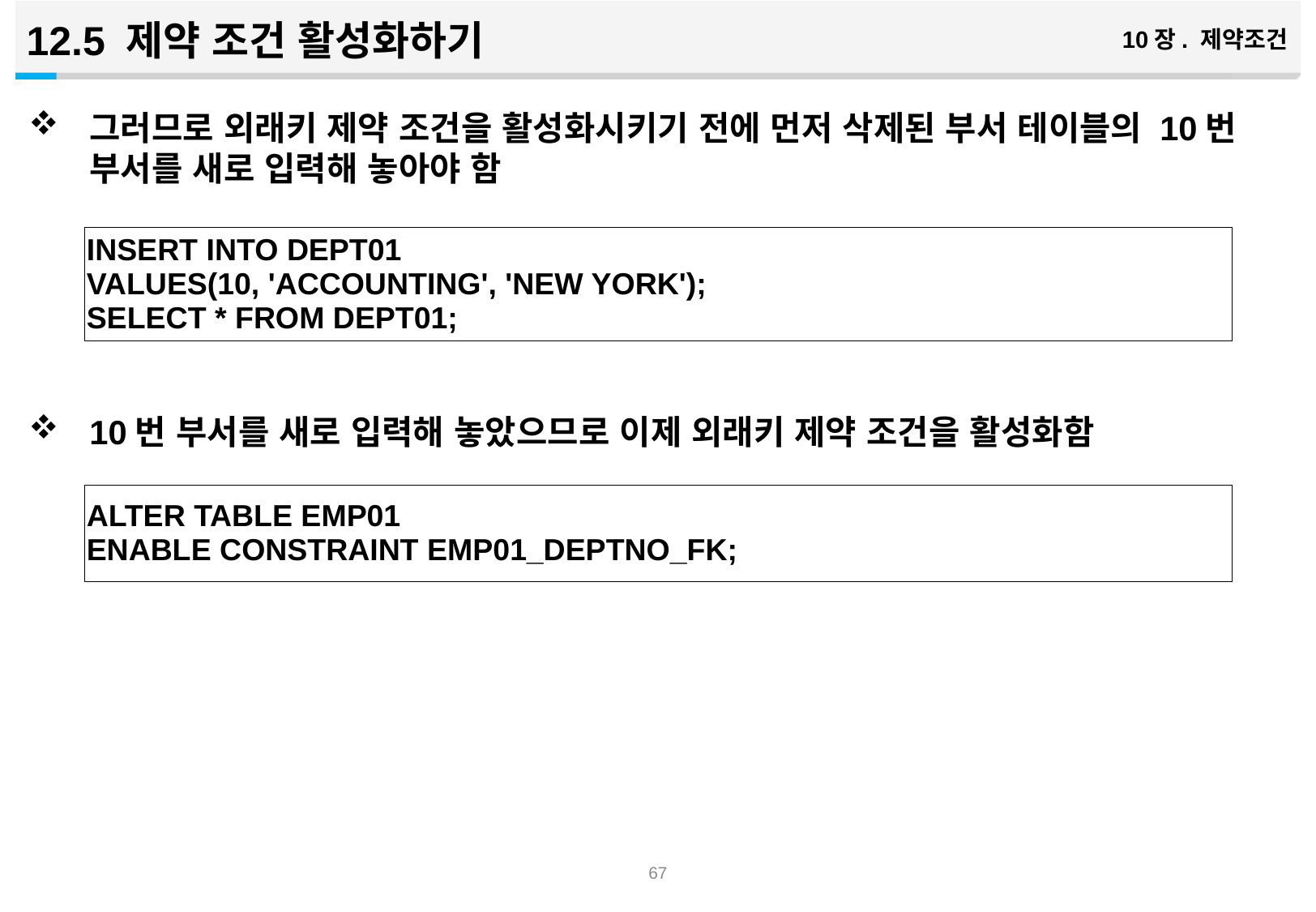

12.5 제약 조건 활성화하기
10장. 제약조건
그러므로 외래키 제약 조건을 활성화시키기 전에 먼저 삭제된 부서 테이블의 10번 부서를 새로 입력해 놓아야 함

10번 부서를 새로 입력해 놓았으므로 이제 외래키 제약 조건을 활성화함
| INSERT INTO DEPT01 VALUES(10, 'ACCOUNTING', 'NEW YORK'); SELECT \* FROM DEPT01; |
| --- |
| ALTER TABLE EMP01 ENABLE CONSTRAINT EMP01\_DEPTNO\_FK; |
| --- |
67